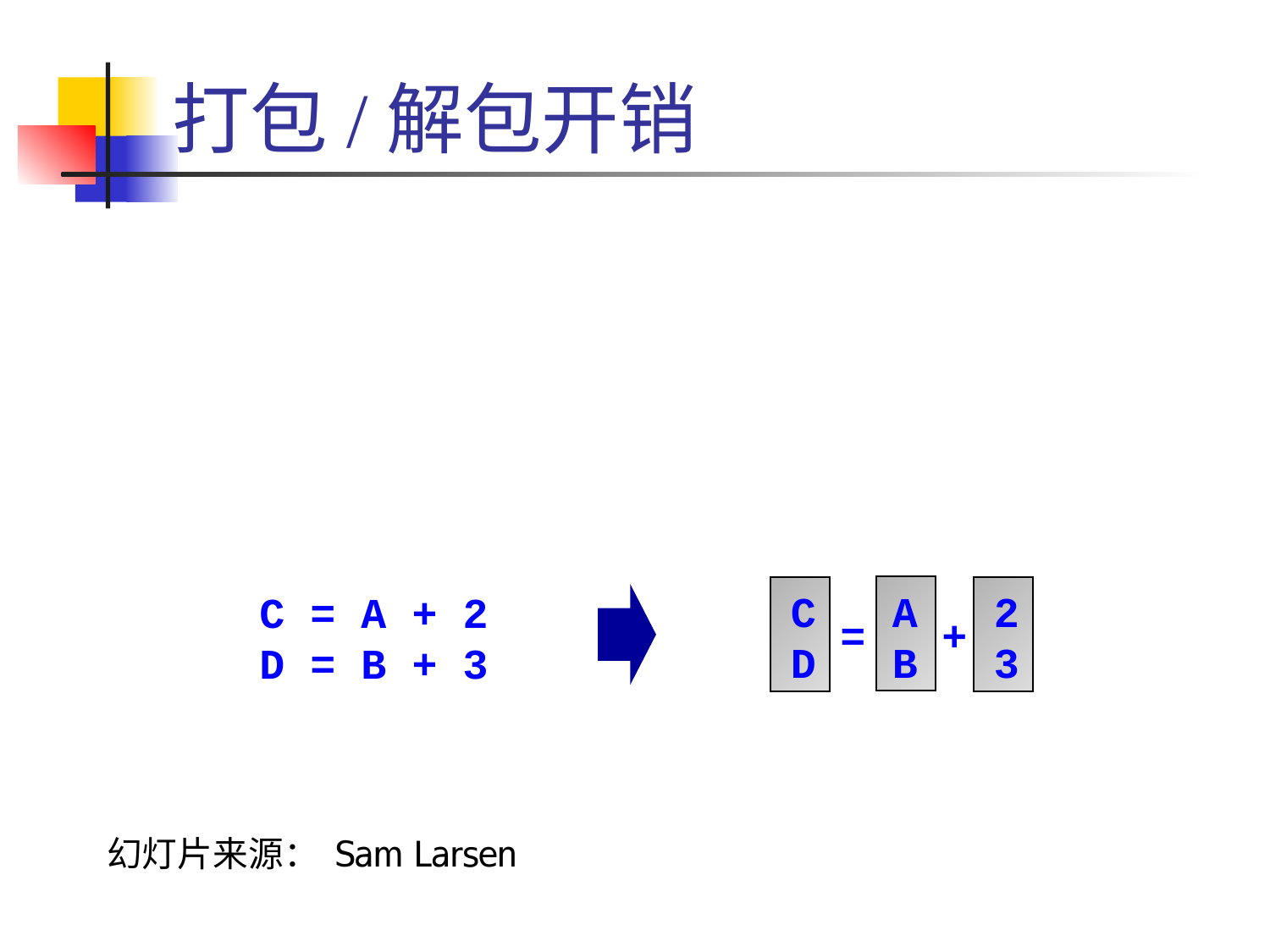

# 打包/解包开销

C   A   2
D   B   3
=   +
C = A + 2
D = B + 3

幻灯片来源： Sam Larsen